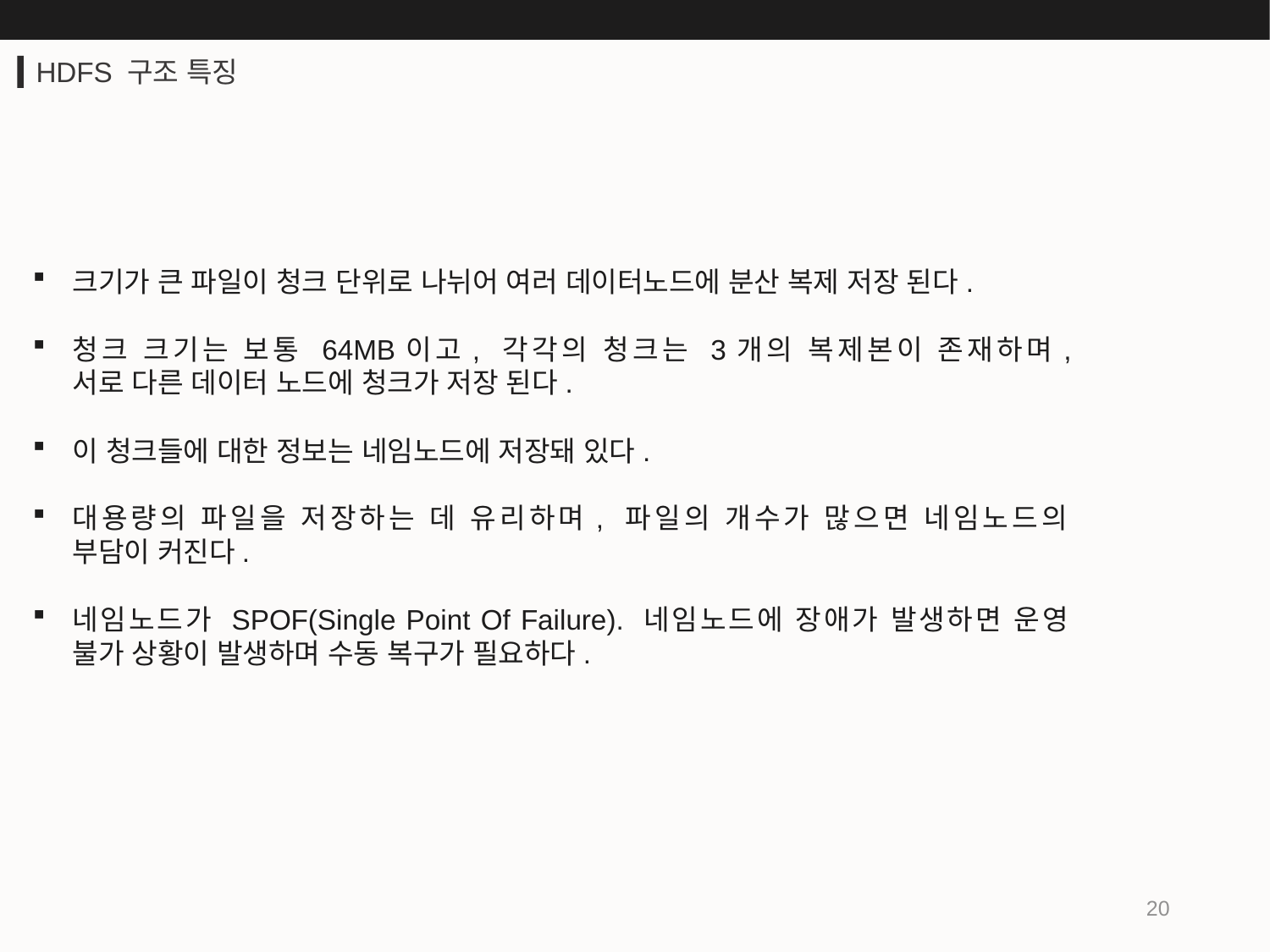

HDFS 구조 특징

크기가 큰 파일이 청크 단위로 나뉘어 여러 데이터노드에 분산 복제 저장 된다.

청크 크기는 보통 64MB이고, 각각의 청크는 3개의 복제본이 존재하며,
서로 다른 데이터 노드에 청크가 저장 된다.

이 청크들에 대한 정보는 네임노드에 저장돼 있다.

대용량의 파일을 저장하는 데 유리하며, 파일의 개수가 많으면 네임노드의
부담이 커진다.

네임노드가 SPOF(Single Point Of Failure). 네임노드에 장애가 발생하면 운영
불가 상황이 발생하며 수동 복구가 필요하다.
20